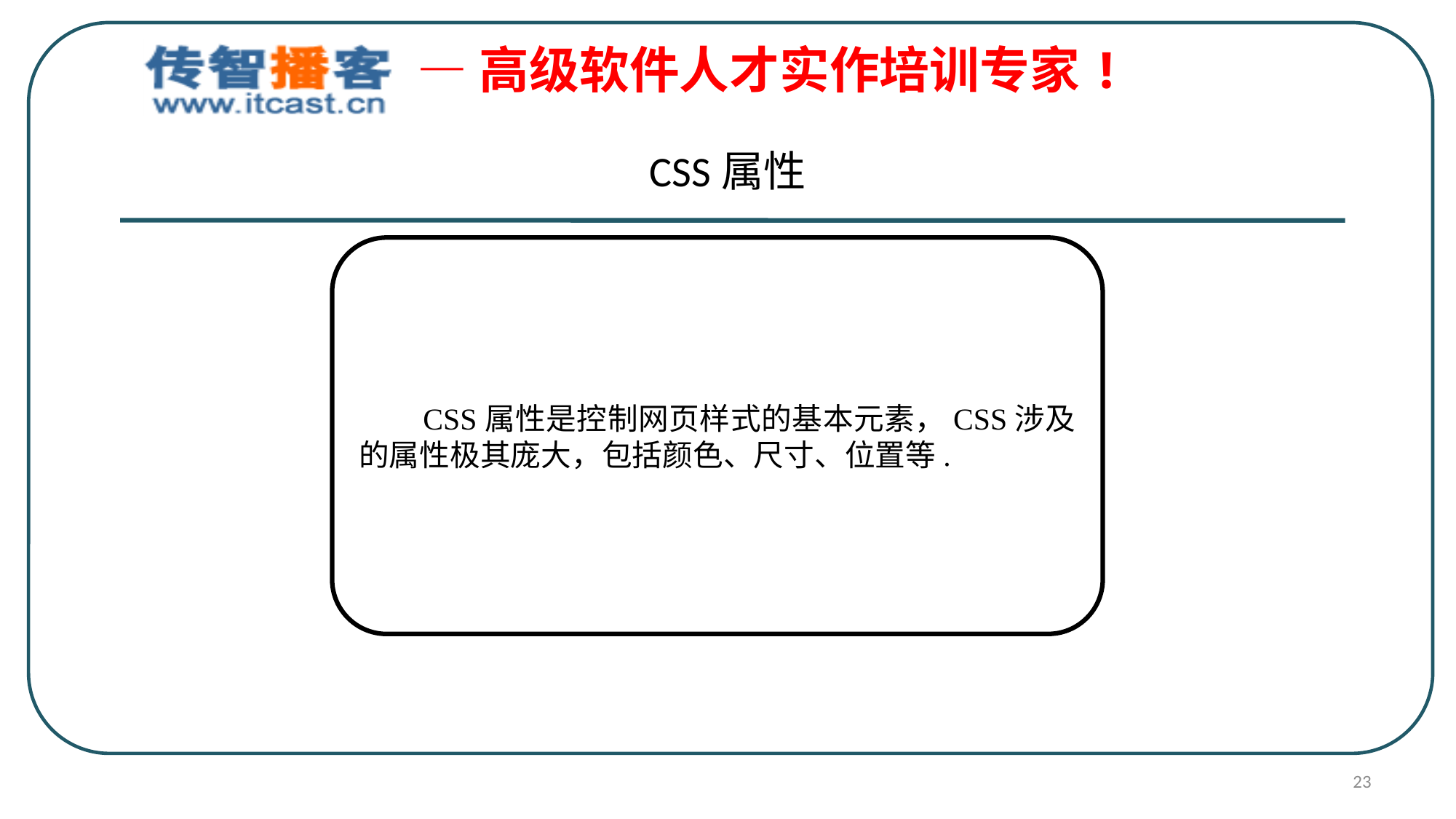

# CSS属性
        CSS属性是控制网页样式的基本元素，CSS涉及的属性极其庞大，包括颜色、尺寸、位置等.
23